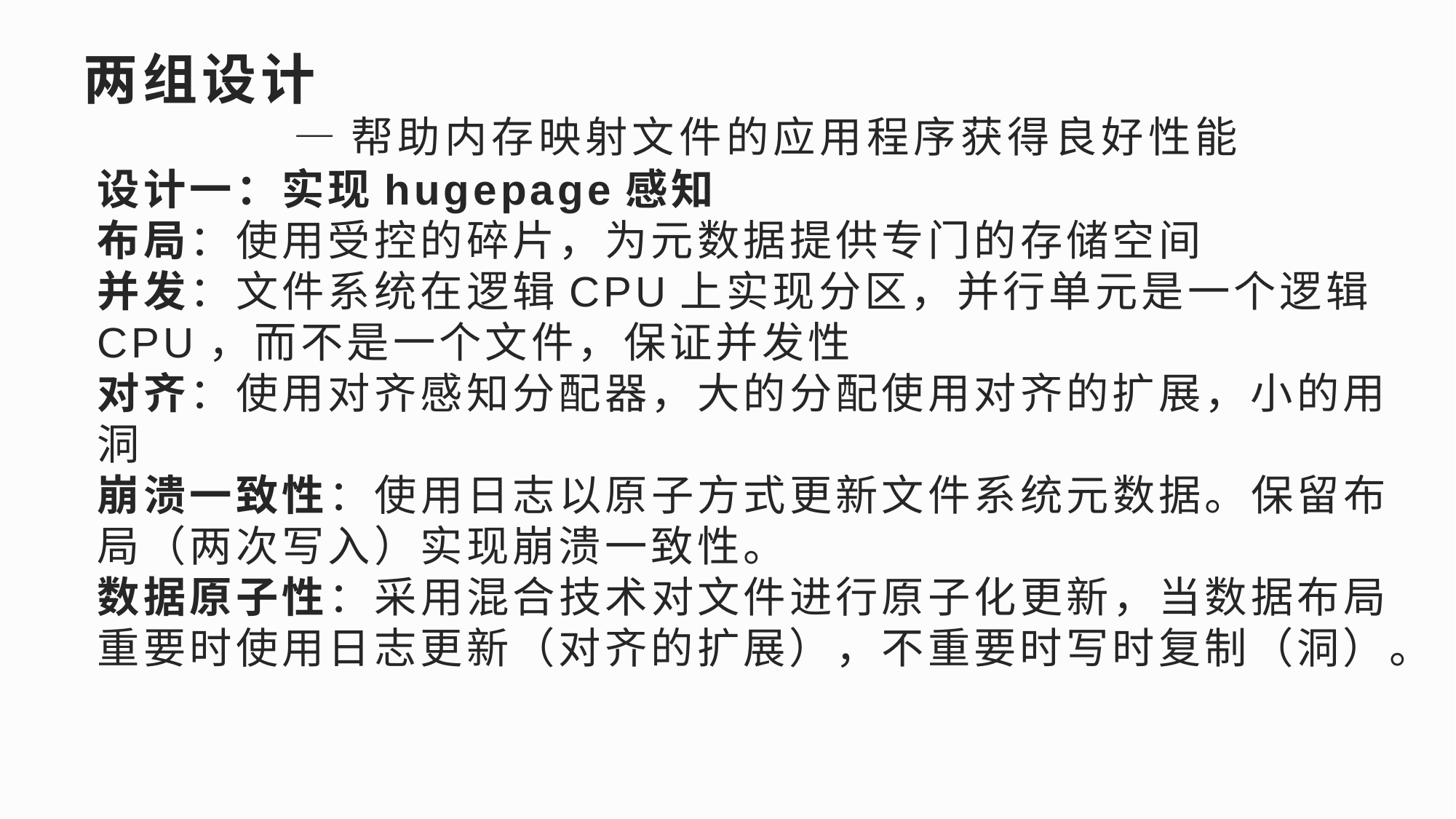

两组设计
               —帮助内存映射文件的应用程序获得良好性能
设计一：实现hugepage感知布局：使用受控的碎片，为元数据提供专门的存储空间
并发：文件系统在逻辑CPU上实现分区，并行单元是一个逻辑CPU，而不是一个文件，保证并发性
对齐：使用对齐感知分配器，大的分配使用对齐的扩展，小的用洞
崩溃一致性：使用日志以原子方式更新文件系统元数据。保留布局（两次写入）实现崩溃一致性。
数据原子性：采用混合技术对文件进行原子化更新，当数据布局重要时使用日志更新（对齐的扩展），不重要时写时复制（洞）。